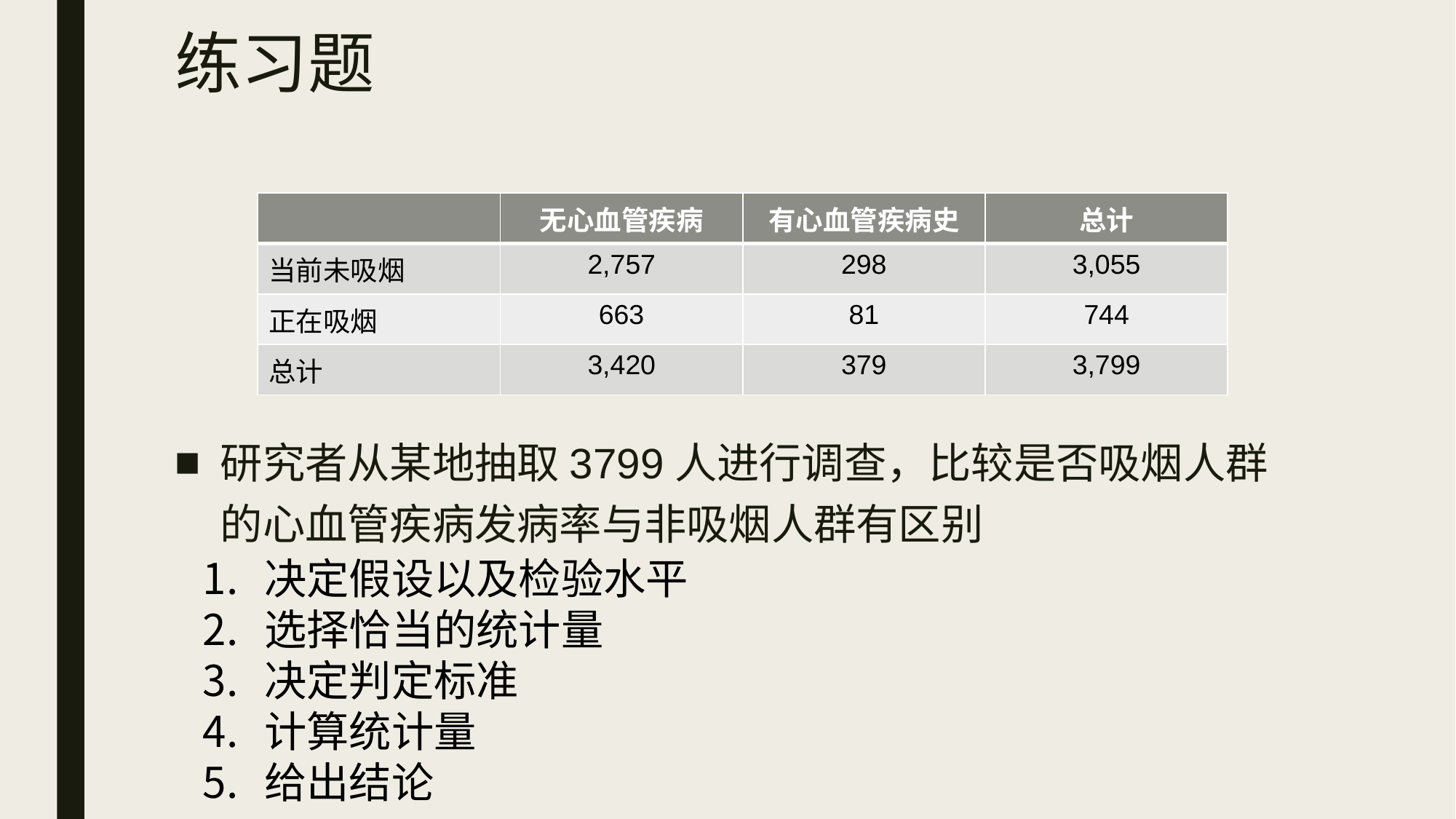

# 练习题
|  | 无心血管疾病 | 有心血管疾病史 | 总计 |
| --- | --- | --- | --- |
| 当前未吸烟 | 2,757 | 298 | 3,055 |
| 正在吸烟 | 663 | 81 | 744 |
| 总计 | 3,420 | 379 | 3,799 |
研究者从某地抽取3799人进行调查，比较是否吸烟人群的心血管疾病发病率与非吸烟人群有区别
决定假设以及检验水平
选择恰当的统计量
决定判定标准
计算统计量
给出结论